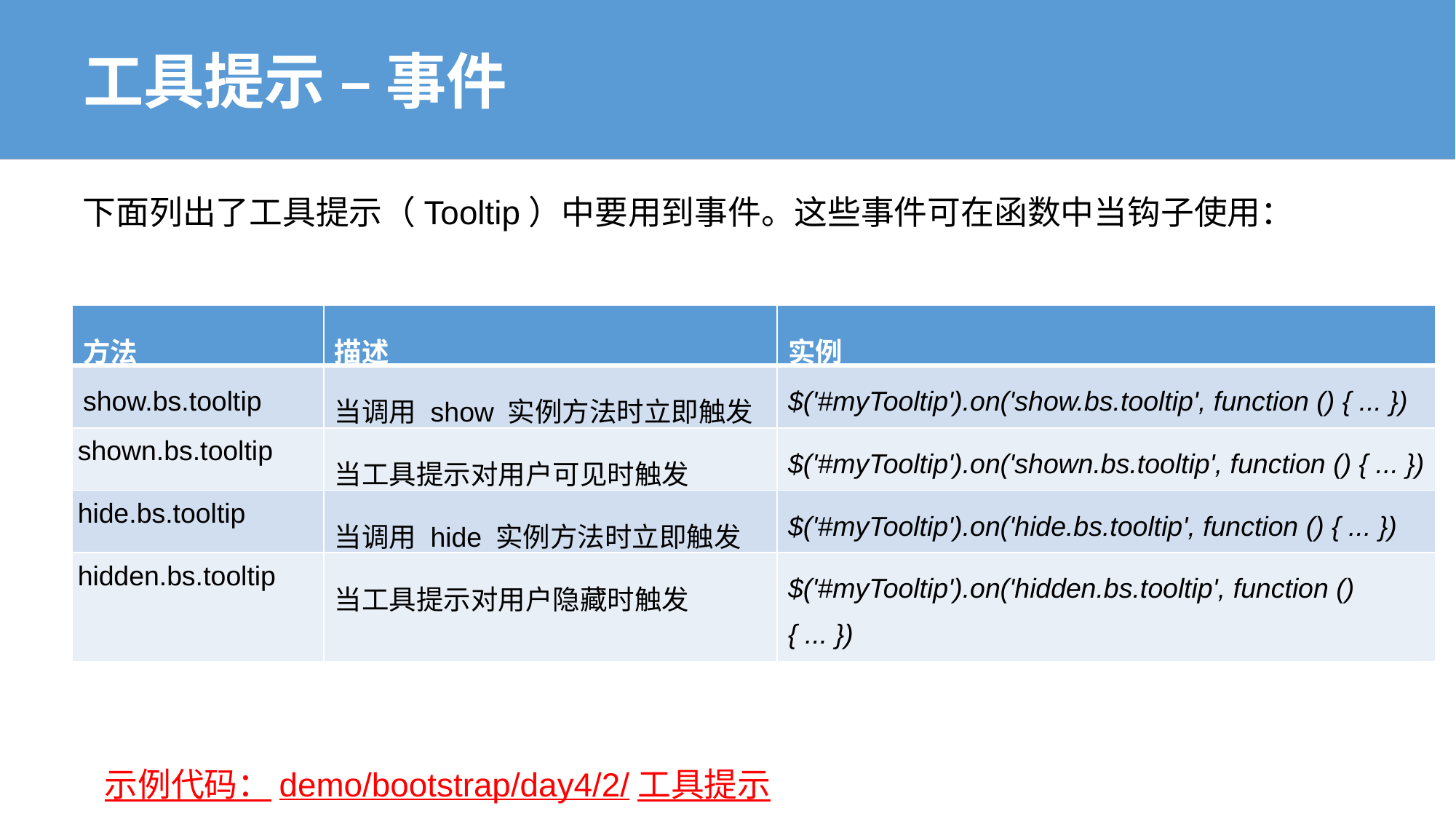

# 工具提示 – 事件
下面列出了工具提示（Tooltip）中要用到事件。这些事件可在函数中当钩子使用：
| 方法 | 描述 | 实例 |
| --- | --- | --- |
| show.bs.tooltip | 当调用 show 实例方法时立即触发 | $('#myTooltip').on('show.bs.tooltip', function () { ... }) |
| shown.bs.tooltip | 当工具提示对用户可见时触发 | $('#myTooltip').on('shown.bs.tooltip', function () { ... }) |
| hide.bs.tooltip | 当调用 hide 实例方法时立即触发 | $('#myTooltip').on('hide.bs.tooltip', function () { ... }) |
| hidden.bs.tooltip | 当工具提示对用户隐藏时触发 | $('#myTooltip').on('hidden.bs.tooltip', function () { ... }) |
示例代码：demo/bootstrap/day4/2/工具提示